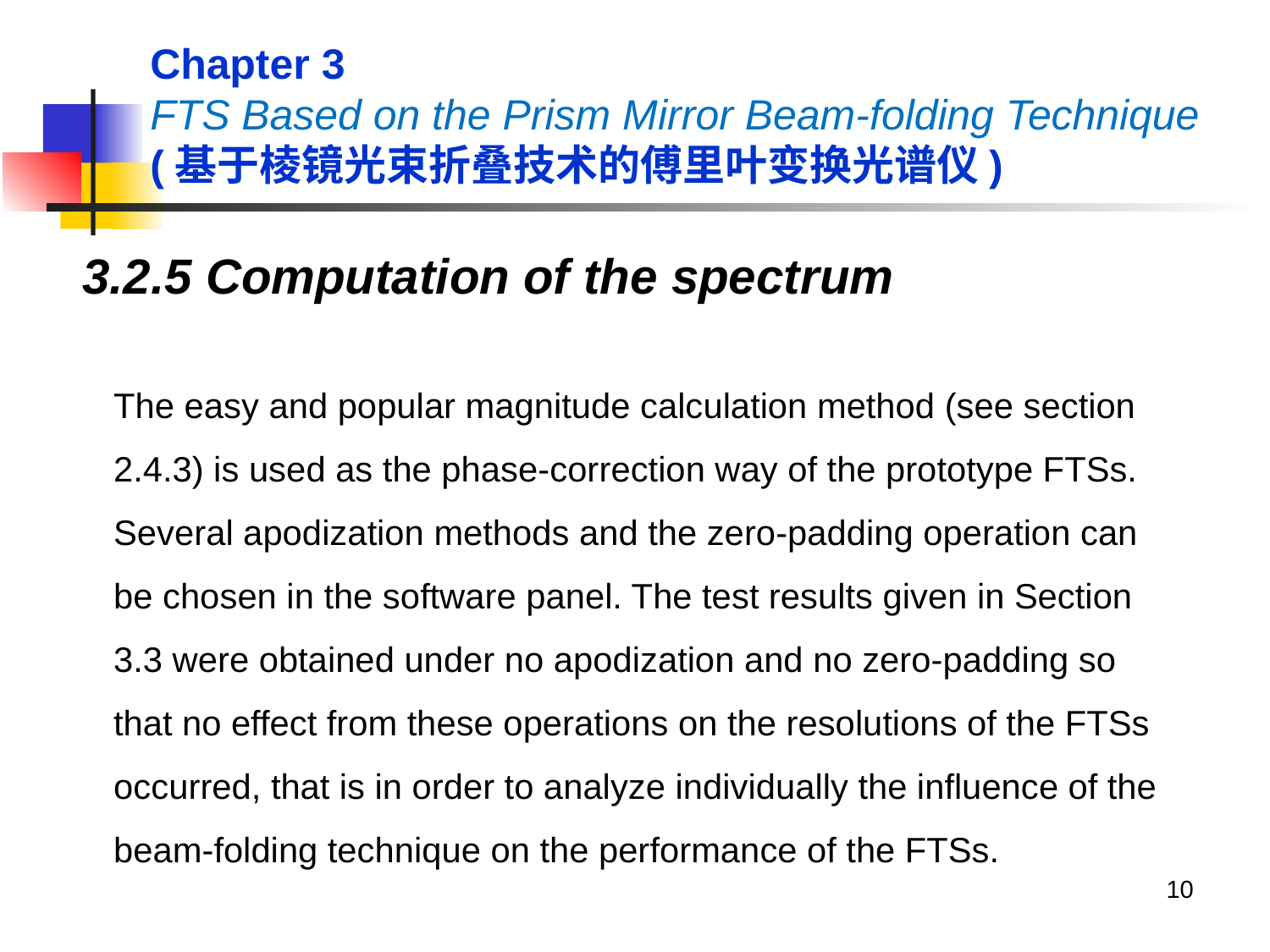

Chapter 3
FTS Based on the Prism Mirror Beam-folding Technique
(基于棱镜光束折叠技术的傅里叶变换光谱仪)

3.2.5 Computation of the spectrum
The easy and popular magnitude calculation method (see section 2.4.3) is used as the phase-correction way of the prototype FTSs. Several apodization methods and the zero-padding operation can be chosen in the software panel. The test results given in Section 3.3 were obtained under no apodization and no zero-padding so that no effect from these operations on the resolutions of the FTSs occurred, that is in order to analyze individually the influence of the beam-folding technique on the performance of the FTSs.
10